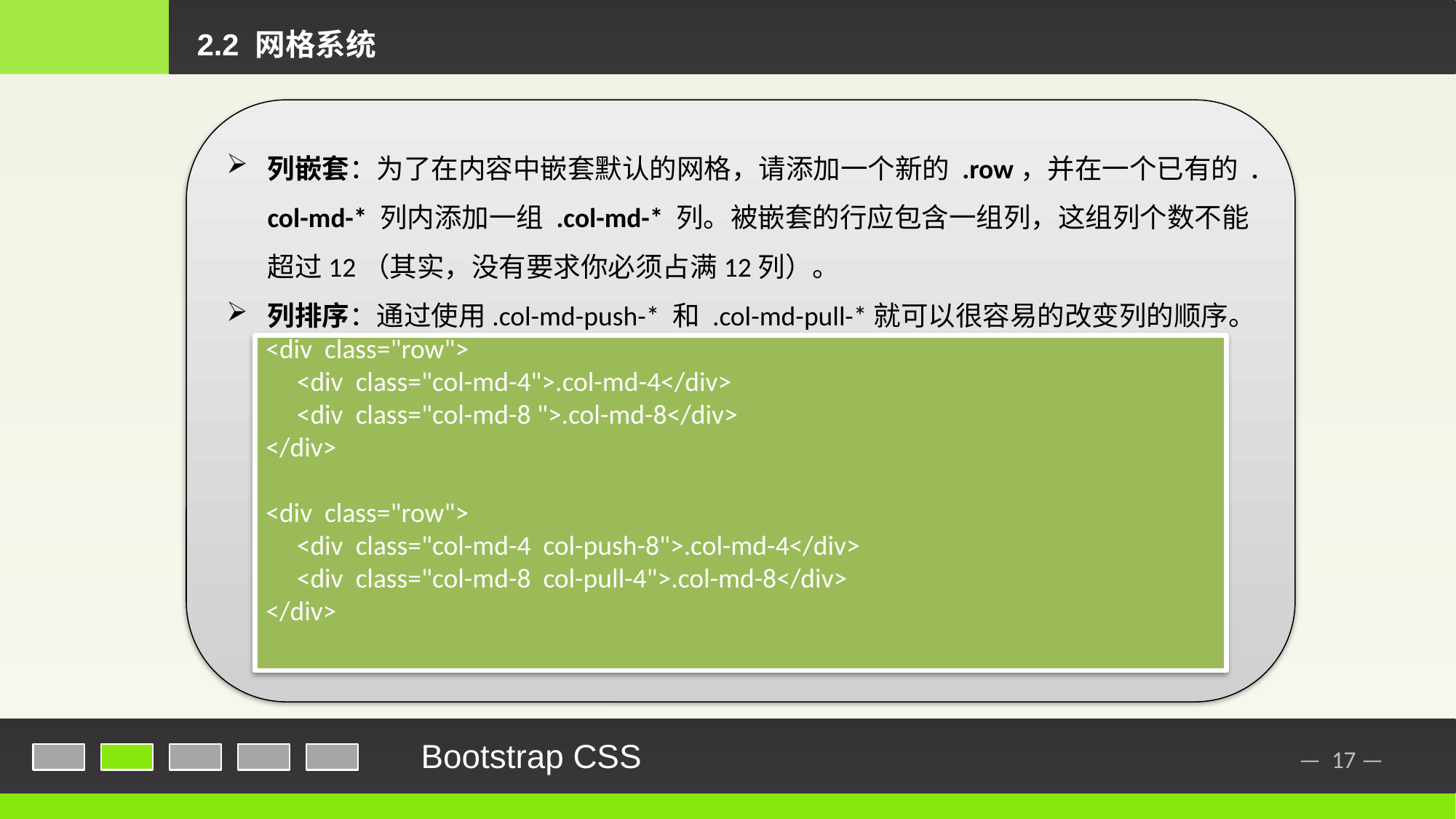

2.2 网格系统
列嵌套：为了在内容中嵌套默认的网格，请添加一个新的 .row，并在一个已有的 .col-md-* 列内添加一组 .col-md-* 列。被嵌套的行应包含一组列，这组列个数不能超过12（其实，没有要求你必须占满12列）。
列排序：通过使用.col-md-push-* 和 .col-md-pull-*就可以很容易的改变列的顺序。

<div  class="row">
     <div  class="col-md-4">.col-md-4</div>
     <div  class="col-md-8 ">.col-md-8</div>
</div>

<div  class="row">
     <div  class="col-md-4  col-push-8">.col-md-4</div>
     <div  class="col-md-8  col-pull-4">.col-md-8</div>
</div>